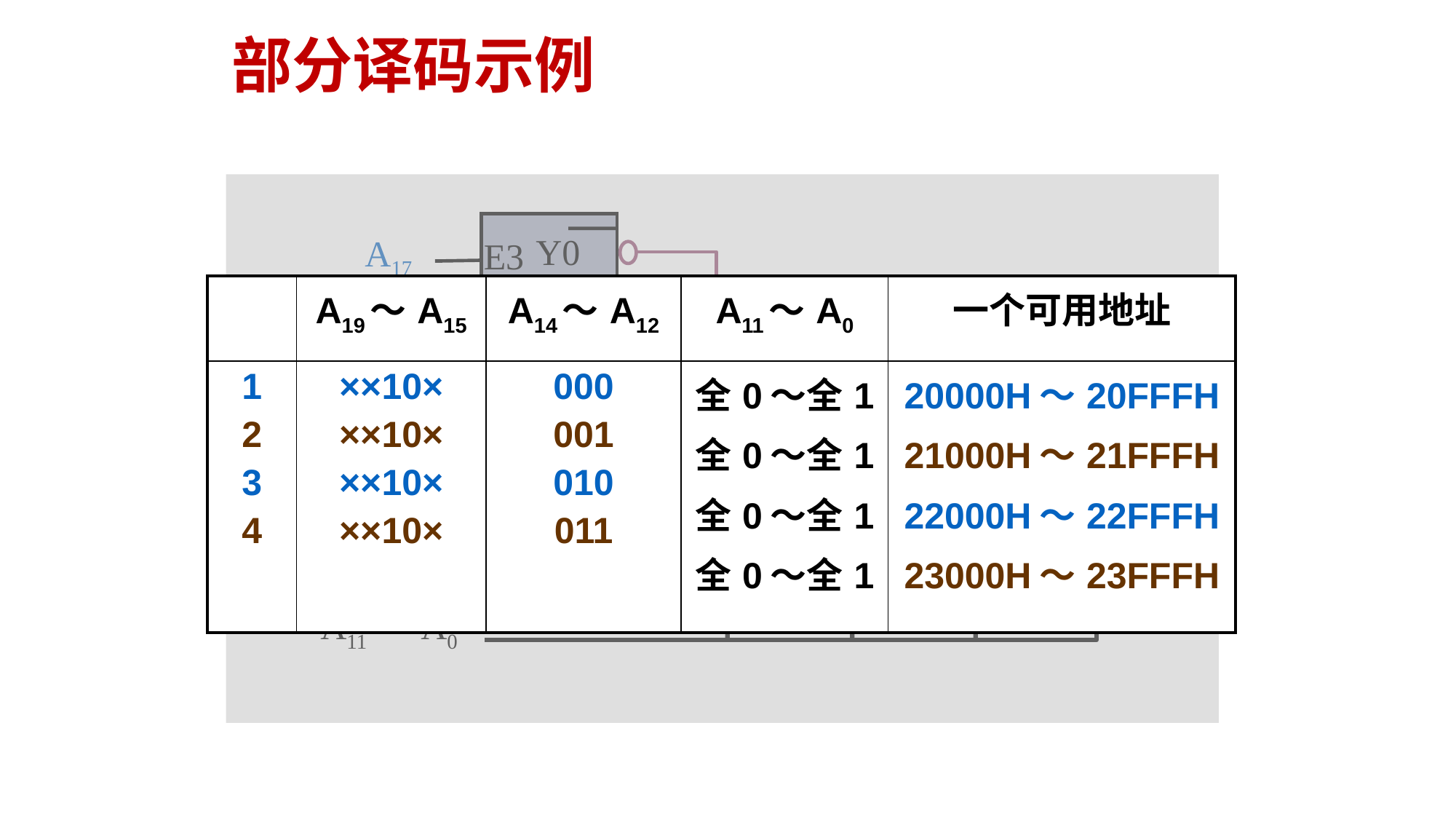

# 部分译码示例

Y0

A17
A16
E3

Y1

E2

Y2

E1

IO/M

Y3

CE

CE

CE

CE

A14
A13
A12
C
B
A

2732
2732
2732
2732
138
(1)
(2)
(3)
(4)

A11～A0
|  | A19～ A15 | A14～ A12 | A11～A0 | 一个可用地址 |
| --- | --- | --- | --- | --- |
| 1 2 3 4 | ××10× ××10× ××10× ××10× | 000 001 010 011 | 全0～全1 全0～全1 全0～全1 全0～全1 | 20000H～20FFFH 21000H～21FFFH 22000H～22FFFH 23000H～23FFFH |